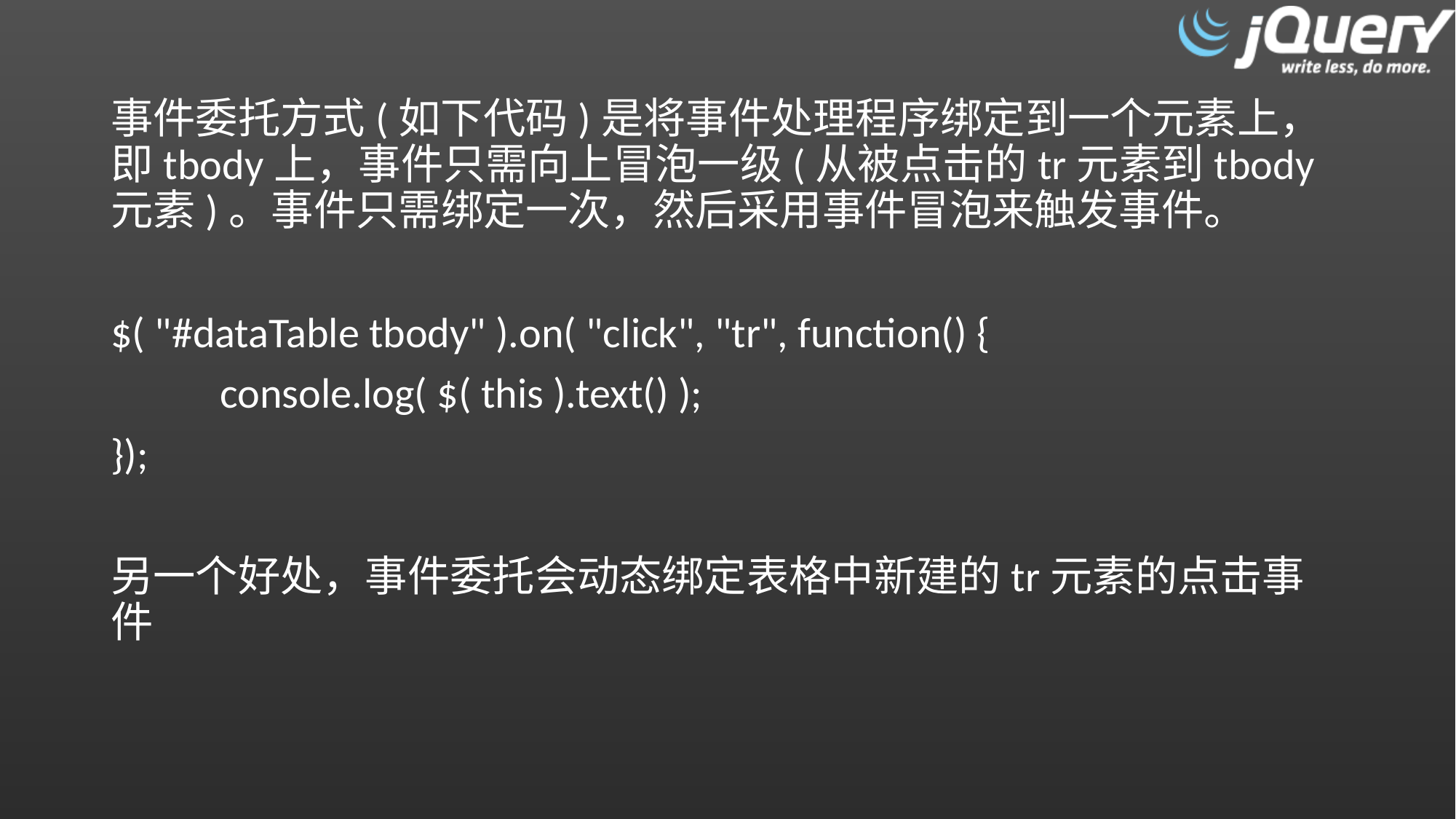

事件委托方式(如下代码)是将事件处理程序绑定到一个元素上，即tbody上，事件只需向上冒泡一级(从被点击的tr元素到tbody元素)。事件只需绑定一次，然后采用事件冒泡来触发事件。

$( "#dataTable tbody" ).on( "click", "tr", function() {
	console.log( $( this ).text() );
});

另一个好处，事件委托会动态绑定表格中新建的tr元素的点击事件